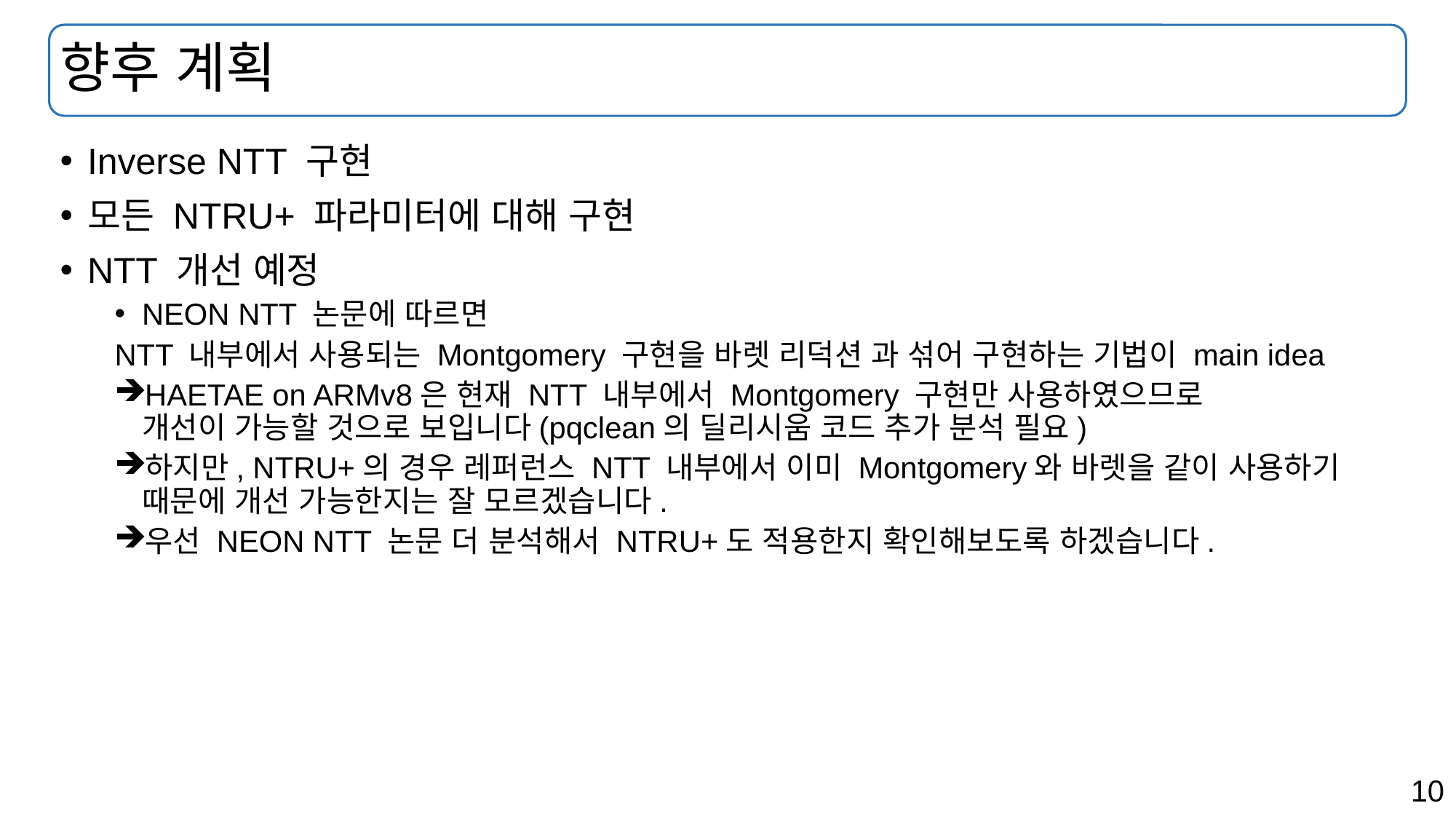

# 향후 계획
Inverse NTT 구현
모든 NTRU+ 파라미터에 대해 구현
NTT 개선 예정
NEON NTT 논문에 따르면
NTT 내부에서 사용되는 Montgomery 구현을 바렛 리덕션 과 섞어 구현하는 기법이 main idea
HAETAE on ARMv8은 현재 NTT 내부에서 Montgomery 구현만 사용하였으므로
개선이 가능할 것으로 보입니다(pqclean의 딜리시움 코드 추가 분석 필요)
하지만, NTRU+의 경우 레퍼런스 NTT 내부에서 이미 Montgomery와 바렛을 같이 사용하기
때문에 개선 가능한지는 잘 모르겠습니다.
우선 NEON NTT 논문 더 분석해서 NTRU+도 적용한지 확인해보도록 하겠습니다.